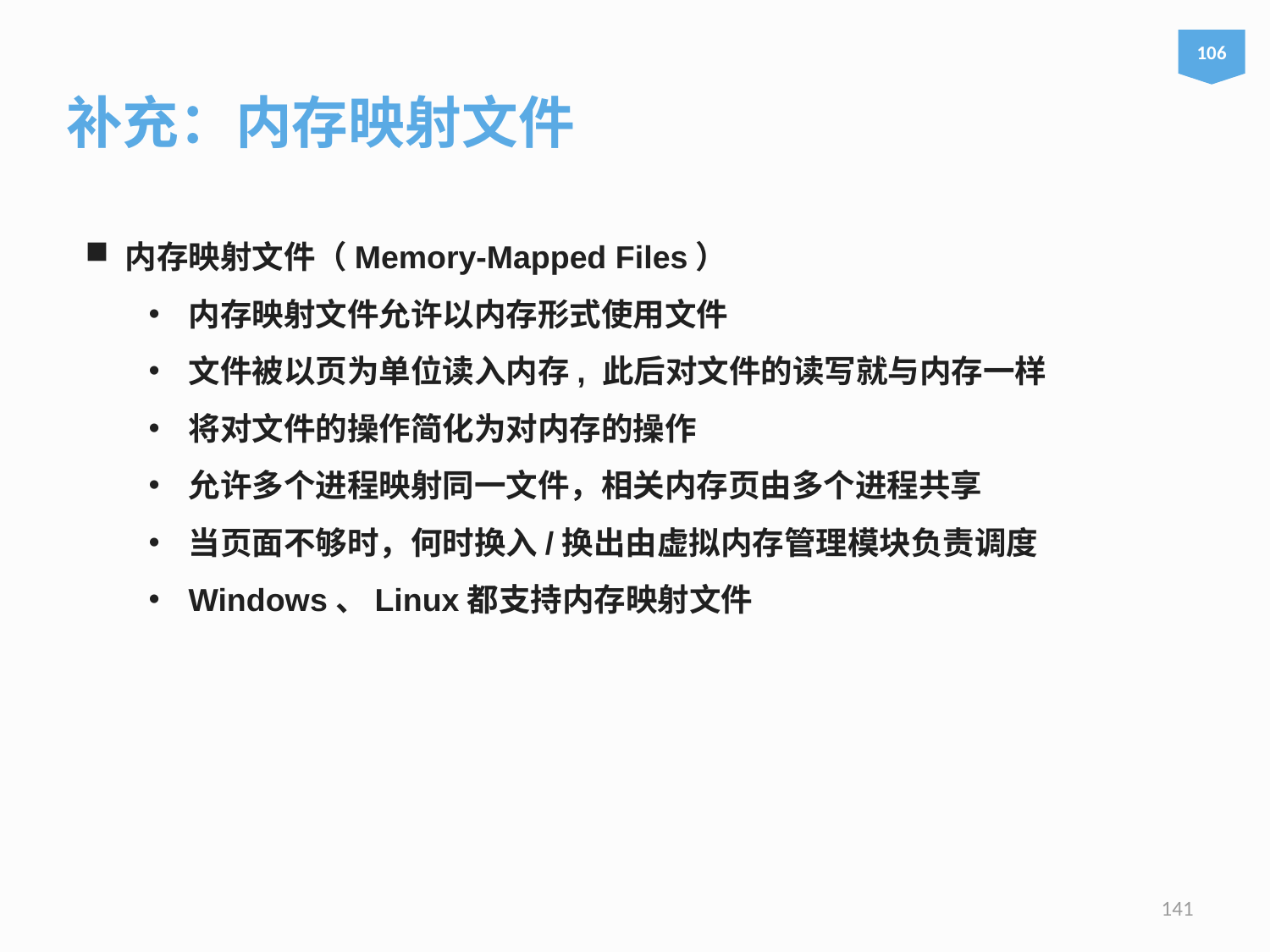

106
补充：内存映射文件

内存映射文件（Memory-Mapped Files）
内存映射文件允许以内存形式使用文件
文件被以页为单位读入内存, 此后对文件的读写就与内存一样
将对文件的操作简化为对内存的操作
允许多个进程映射同一文件，相关内存页由多个进程共享
当页面不够时，何时换入/换出由虚拟内存管理模块负责调度
Windows、Linux都支持内存映射文件

141